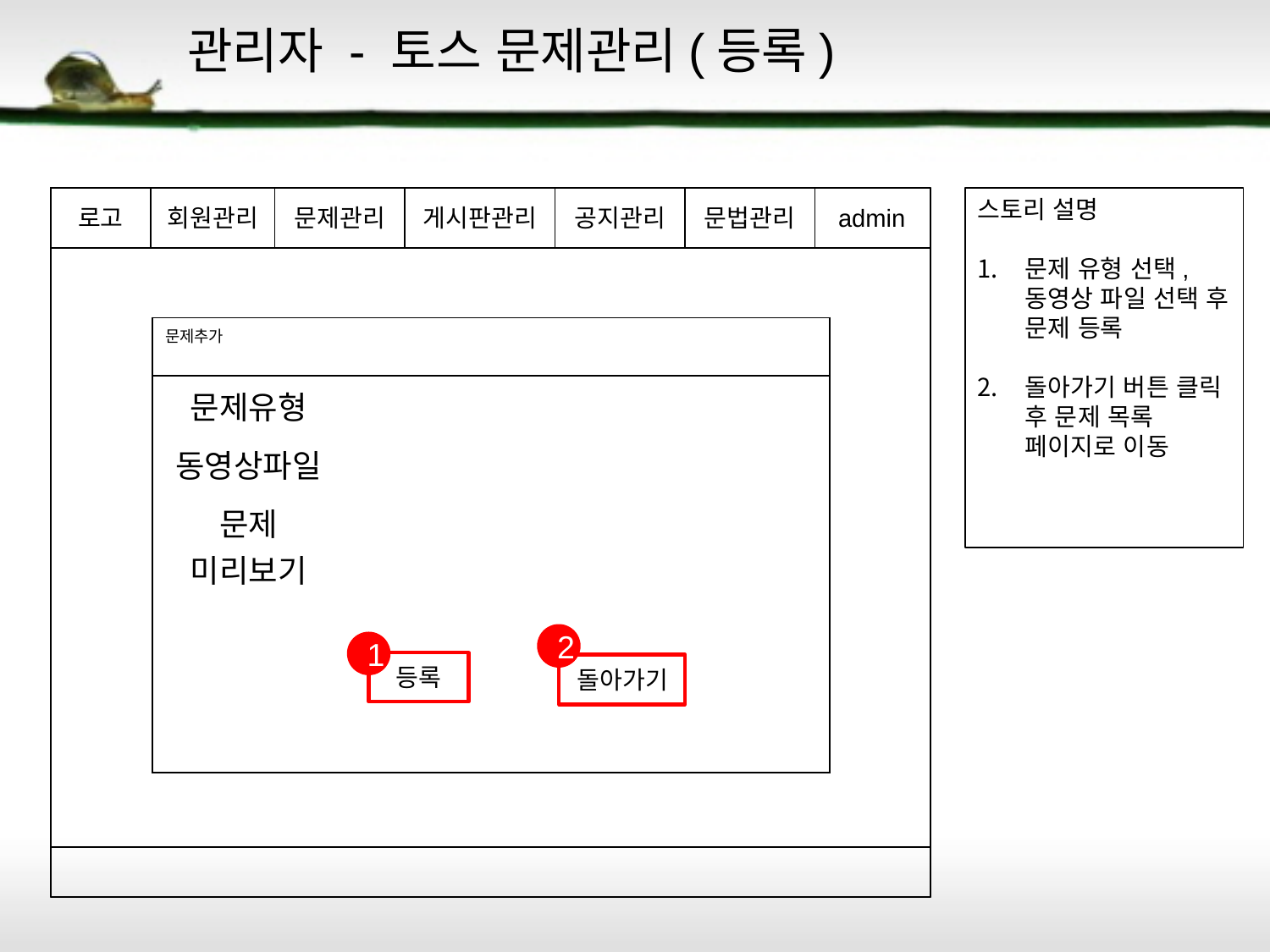

관리자 - 토스 문제관리(등록)

로고
회원관리
문제관리
게시판관리
공지관리
admin

문법관리
등록
돌아가기
2
1

스토리 설명

문제 유형 선택, 동영상 파일 선택 후 문제 등록

돌아가기 버튼 클릭 후 문제 목록 페이지로 이동
| 문제추가 |  |  |  |  |
| --- | --- | --- | --- | --- |
| 문제유형 |  |  |  |  |
| 동영상파일 |  |  |  |  |
| 문제 미리보기 |  |  |  |  |
|  |  |  |  |  |
|  |  |  |  |  |
|  |  |  |  |  |